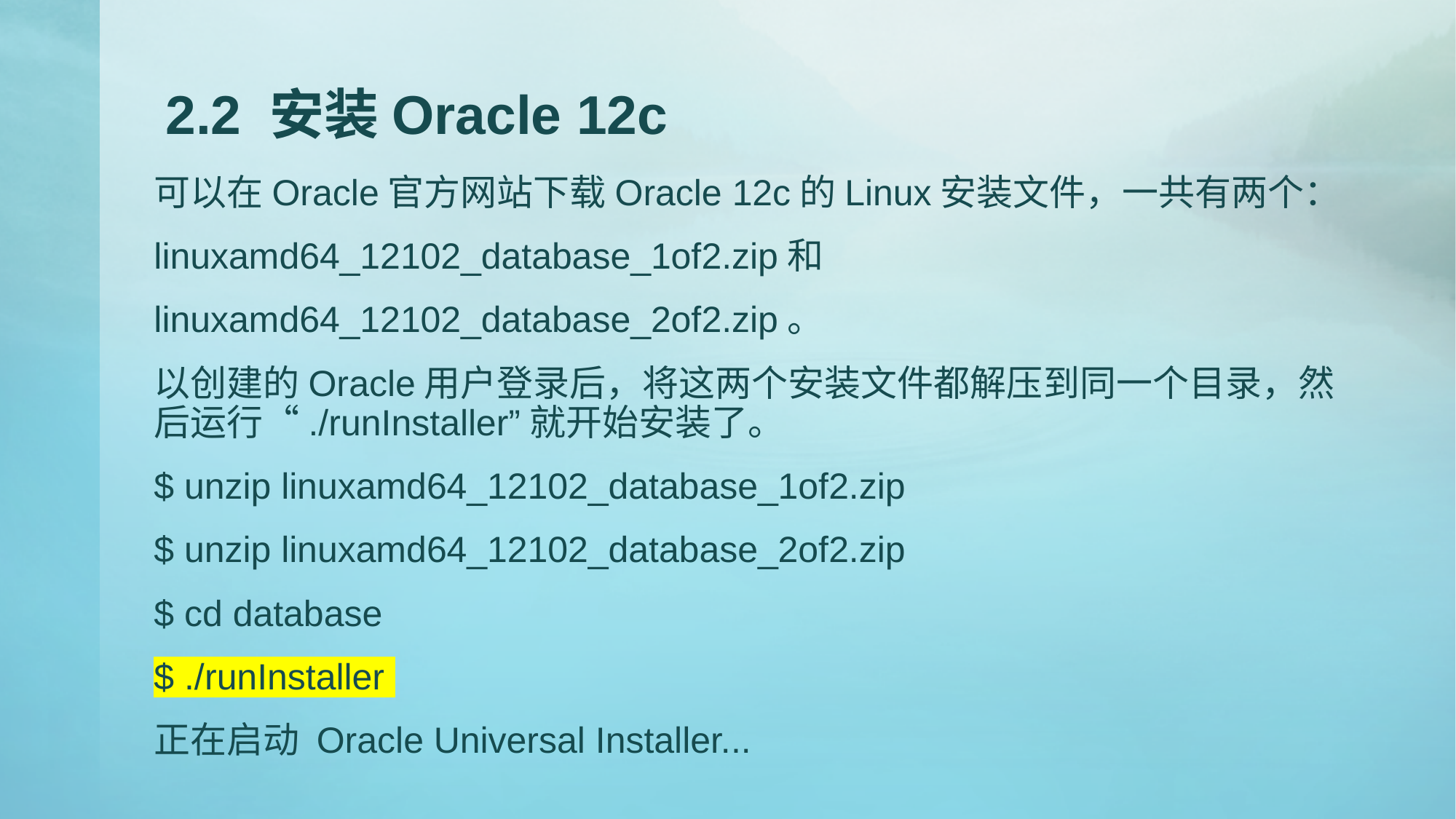

# 2.2 安装Oracle 12c
可以在Oracle官方网站下载Oracle 12c的Linux安装文件，一共有两个：
linuxamd64_12102_database_1of2.zip和
linuxamd64_12102_database_2of2.zip。
以创建的Oracle用户登录后，将这两个安装文件都解压到同一个目录，然后运行“./runInstaller”就开始安装了。
$ unzip linuxamd64_12102_database_1of2.zip
$ unzip linuxamd64_12102_database_2of2.zip
$ cd database
$ ./runInstaller
正在启动 Oracle Universal Installer...